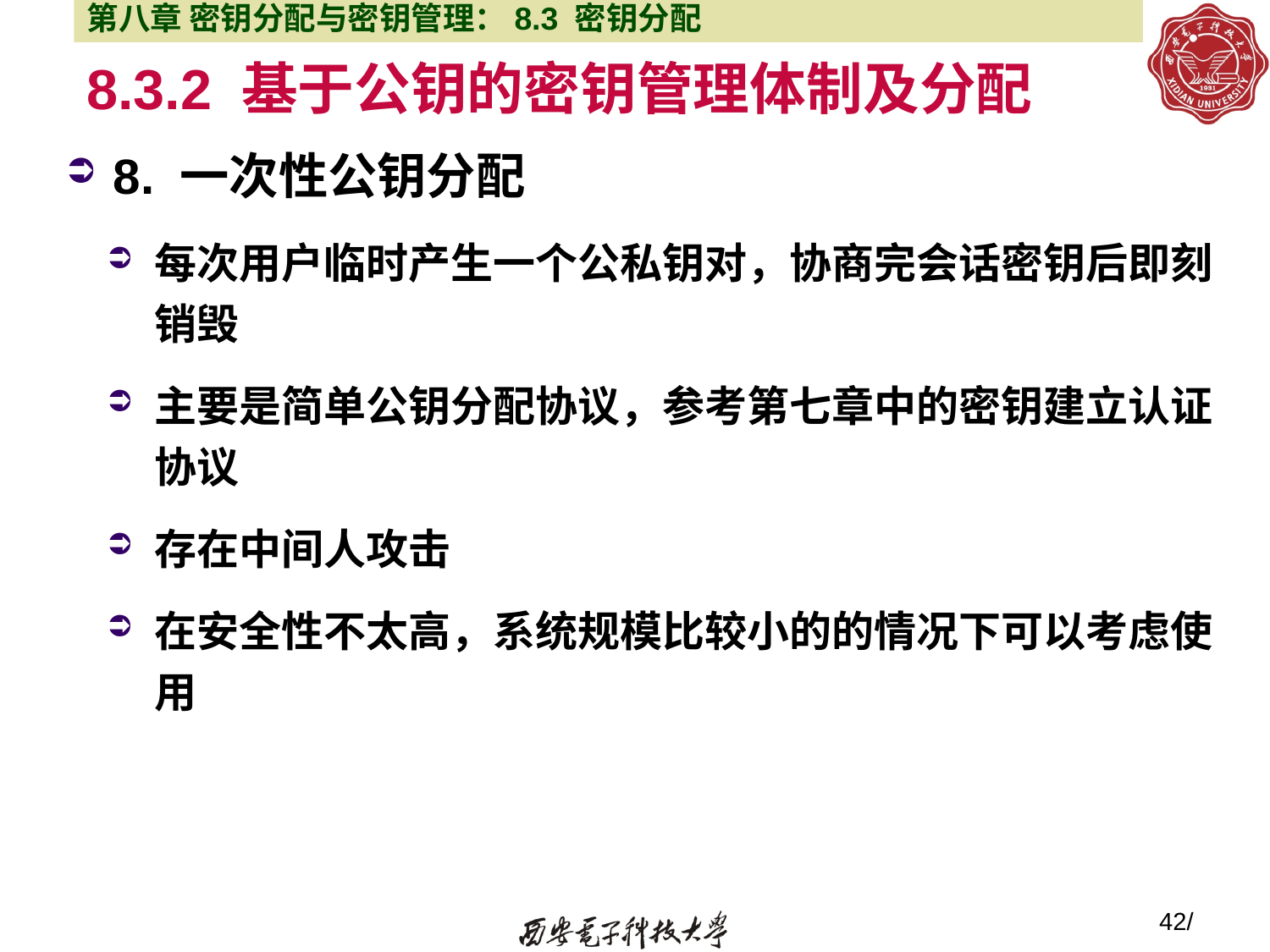

第八章 密钥分配与密钥管理：8.3 密钥分配
# 8.3.2 基于公钥的密钥管理体制及分配
8. 一次性公钥分配
每次用户临时产生一个公私钥对，协商完会话密钥后即刻销毁
主要是简单公钥分配协议，参考第七章中的密钥建立认证协议
存在中间人攻击
在安全性不太高，系统规模比较小的的情况下可以考虑使用
42/